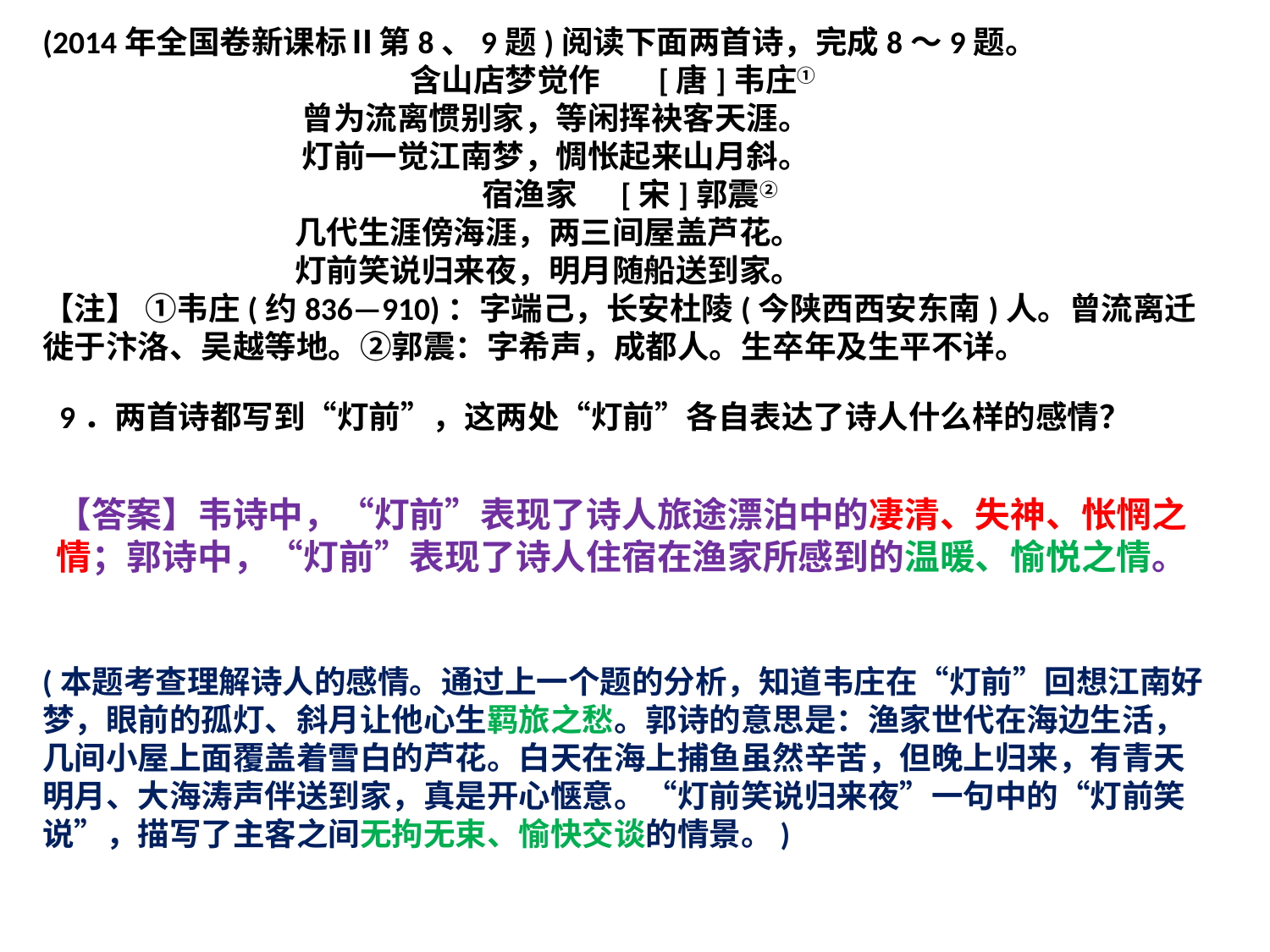

(2014年全国卷新课标Ⅱ第8、9题)阅读下面两首诗，完成8～9题。
                                                  含山店梦觉作       [唐]韦庄①
                                   曾为流离惯别家，等闲挥袂客天涯。
                                   灯前一觉江南梦，惆怅起来山月斜。
                                                            宿渔家     [宋]郭震②
                                  几代生涯傍海涯，两三间屋盖芦花。
                                  灯前笑说归来夜，明月随船送到家。
【注】 ①韦庄(约836—910)：字端己，长安杜陵(今陕西西安东南)人。曾流离迁徙于汴洛、吴越等地。②郭震：字希声，成都人。生卒年及生平不详。
9．两首诗都写到“灯前”，这两处“灯前”各自表达了诗人什么样的感情？
【答案】韦诗中，“灯前”表现了诗人旅途漂泊中的凄清、失神、怅惘之情；郭诗中，“灯前”表现了诗人住宿在渔家所感到的温暖、愉悦之情。
(本题考查理解诗人的感情。通过上一个题的分析，知道韦庄在“灯前”回想江南好梦，眼前的孤灯、斜月让他心生羁旅之愁。郭诗的意思是：渔家世代在海边生活，几间小屋上面覆盖着雪白的芦花。白天在海上捕鱼虽然辛苦，但晚上归来，有青天明月、大海涛声伴送到家，真是开心惬意。“灯前笑说归来夜”一句中的“灯前笑说”，描写了主客之间无拘无束、愉快交谈的情景。)